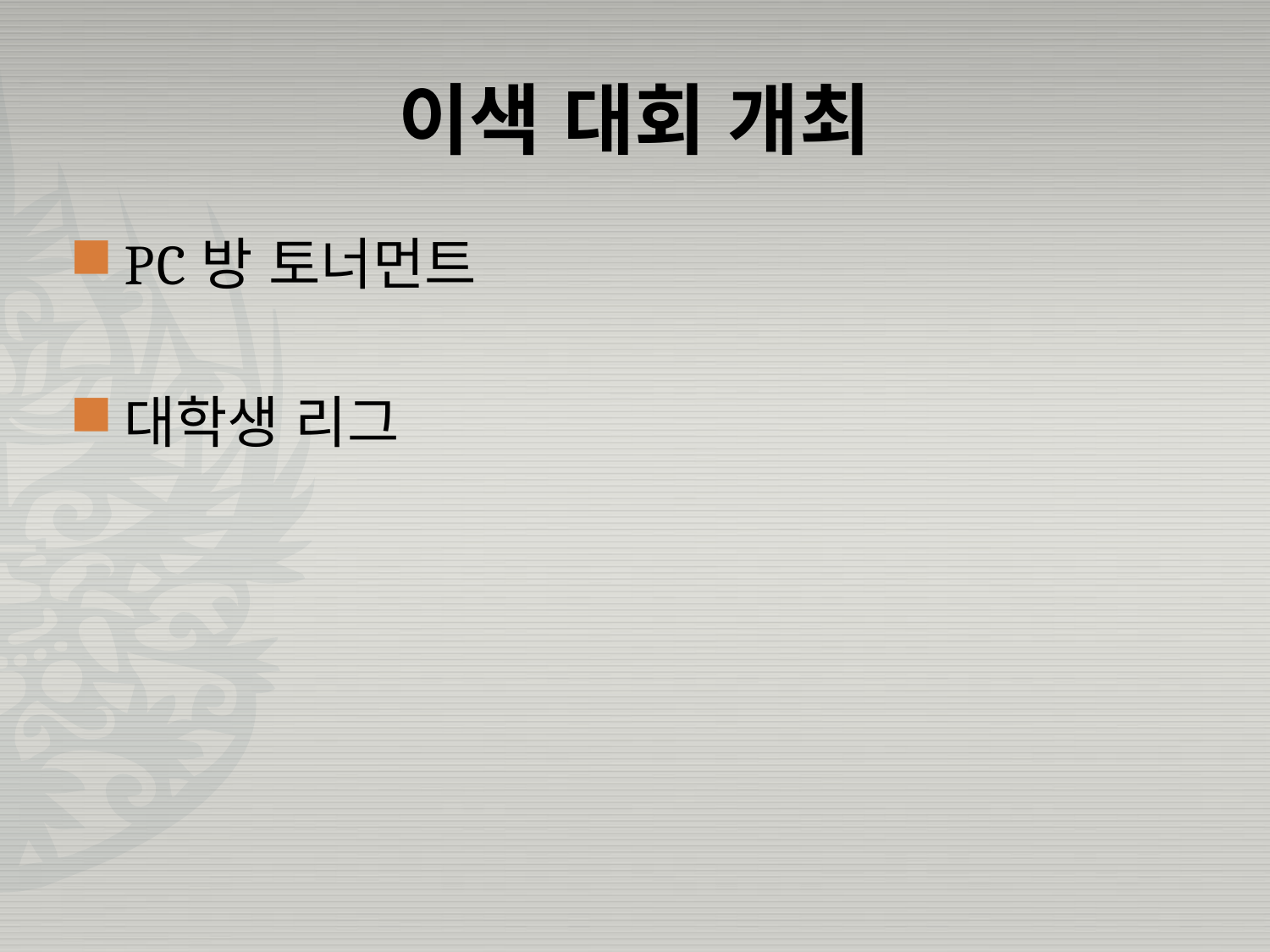

# 이색 대회 개최
PC방 토너먼트

대학생 리그